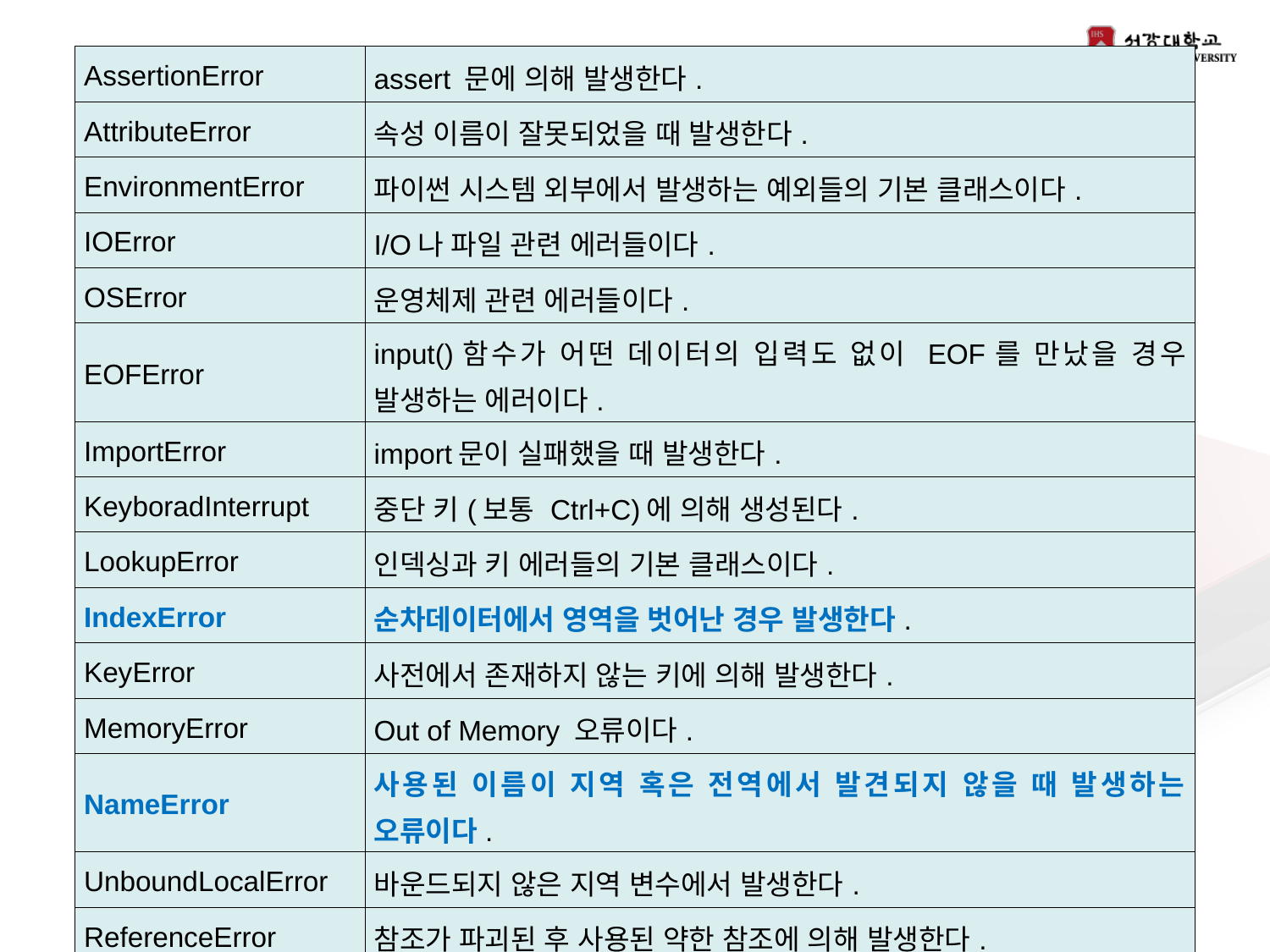

| AssertionError | assert 문에 의해 발생한다. |
| --- | --- |
| AttributeError | 속성 이름이 잘못되었을 때 발생한다. |
| EnvironmentError | 파이썬 시스템 외부에서 발생하는 예외들의 기본 클래스이다. |
| IOError | I/O나 파일 관련 에러들이다. |
| OSError | 운영체제 관련 에러들이다. |
| EOFError | input()함수가 어떤 데이터의 입력도 없이 EOF를 만났을 경우 발생하는 에러이다. |
| ImportError | import문이 실패했을 때 발생한다. |
| KeyboradInterrupt | 중단 키(보통 Ctrl+C)에 의해 생성된다. |
| LookupError | 인덱싱과 키 에러들의 기본 클래스이다. |
| IndexError | 순차데이터에서 영역을 벗어난 경우 발생한다. |
| KeyError | 사전에서 존재하지 않는 키에 의해 발생한다. |
| MemoryError | Out of Memory 오류이다. |
| NameError | 사용된 이름이 지역 혹은 전역에서 발견되지 않을 때 발생하는 오류이다. |
| UnboundLocalError | 바운드되지 않은 지역 변수에서 발생한다. |
| ReferenceError | 참조가 파괴된 후 사용된 약한 참조에 의해 발생한다. |

8